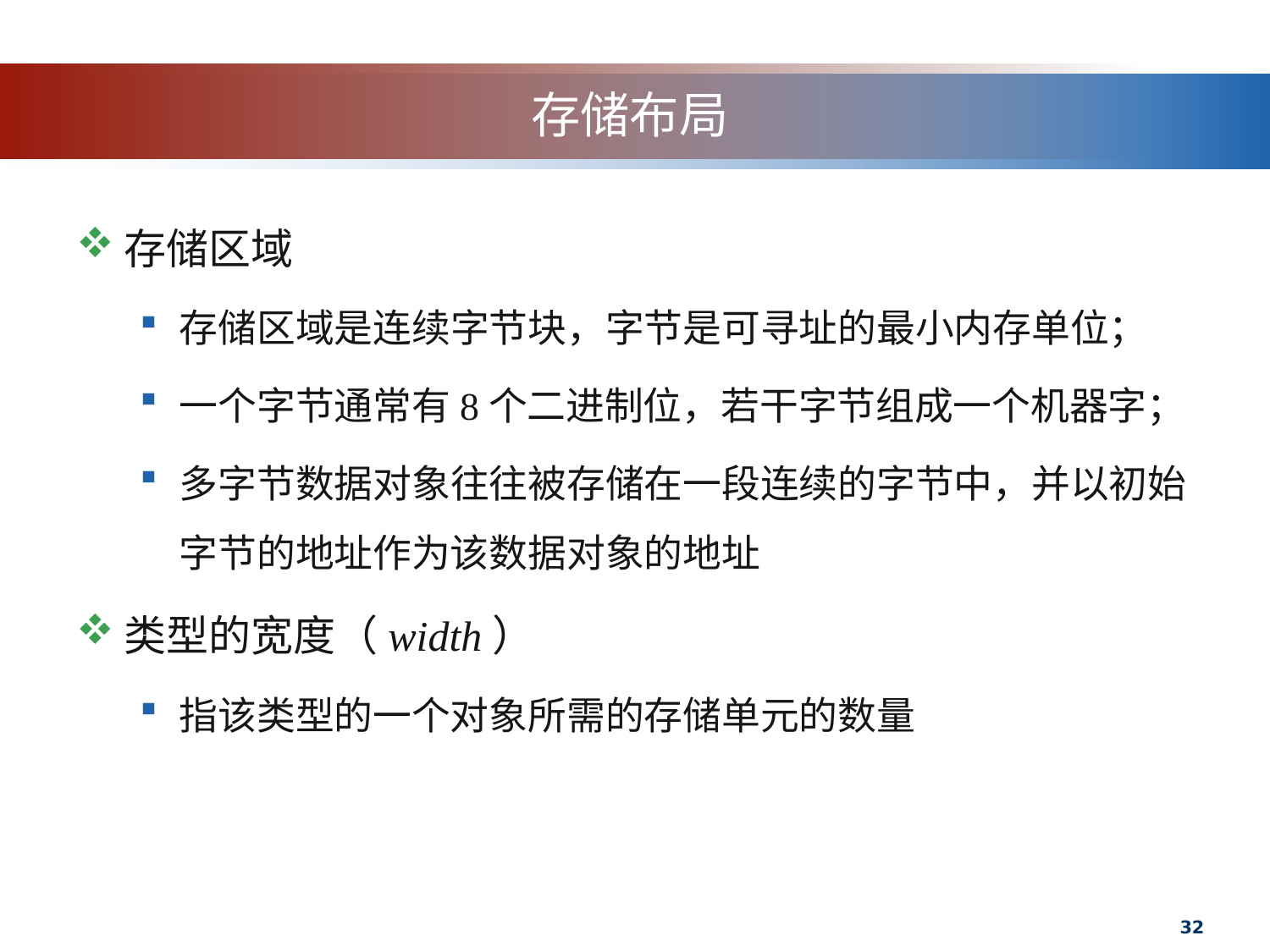

# 存储布局
存储区域
存储区域是连续字节块，字节是可寻址的最小内存单位；
一个字节通常有8个二进制位，若干字节组成一个机器字；
多字节数据对象往往被存储在一段连续的字节中，并以初始字节的地址作为该数据对象的地址
类型的宽度（width）
指该类型的一个对象所需的存储单元的数量
32